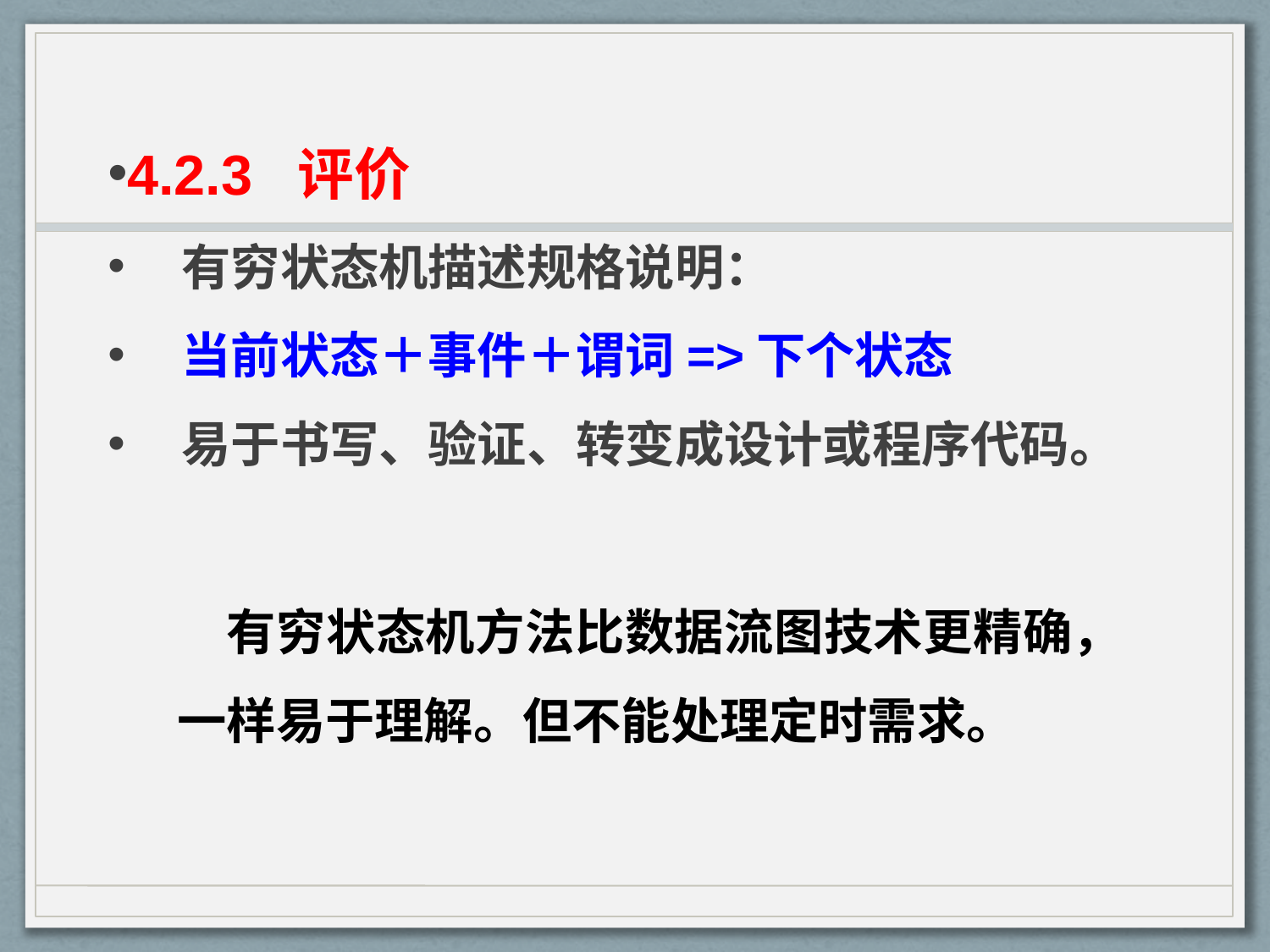

4.2.3  评价
    有穷状态机描述规格说明：
    当前状态＋事件＋谓词=>下个状态
    易于书写、验证、转变成设计或程序代码。
有穷状态机方法比数据流图技术更精确，一样易于理解。但不能处理定时需求。